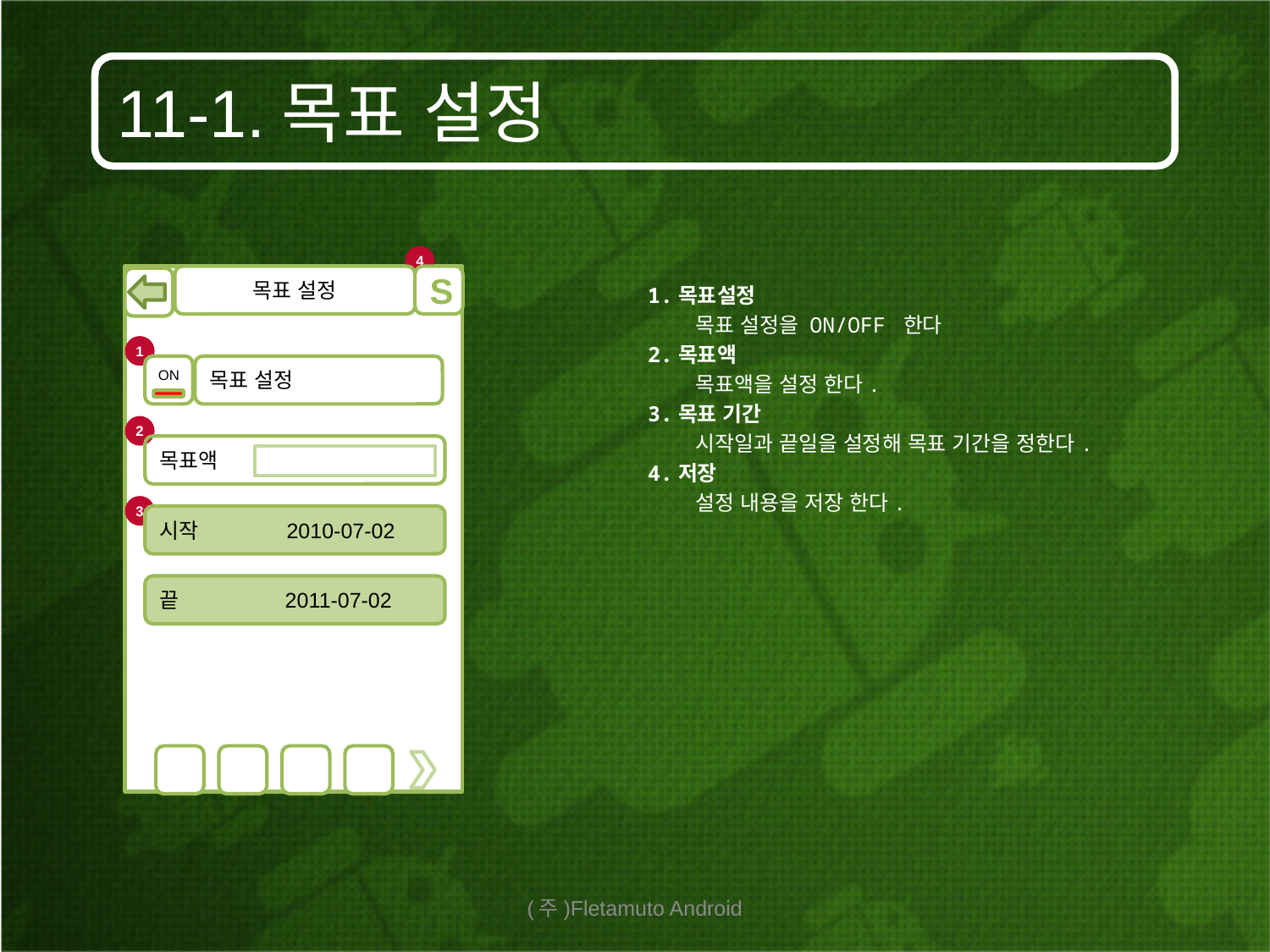

# 11-1.목표 설정
4

목표 설정
S

1.목표설정
	목표 설정을 ON/OFF 한다
2.목표액
	목표액을 설정 한다.
3.목표 기간
	시작일과 끝일을 설정해 목표 기간을 정한다.
4.저장
	설정 내용을 저장 한다.

1
ON

목표 설정
2
목표액

3
시작              2010-07-02
끝                 2011-07-02

(주)Fletamuto Android